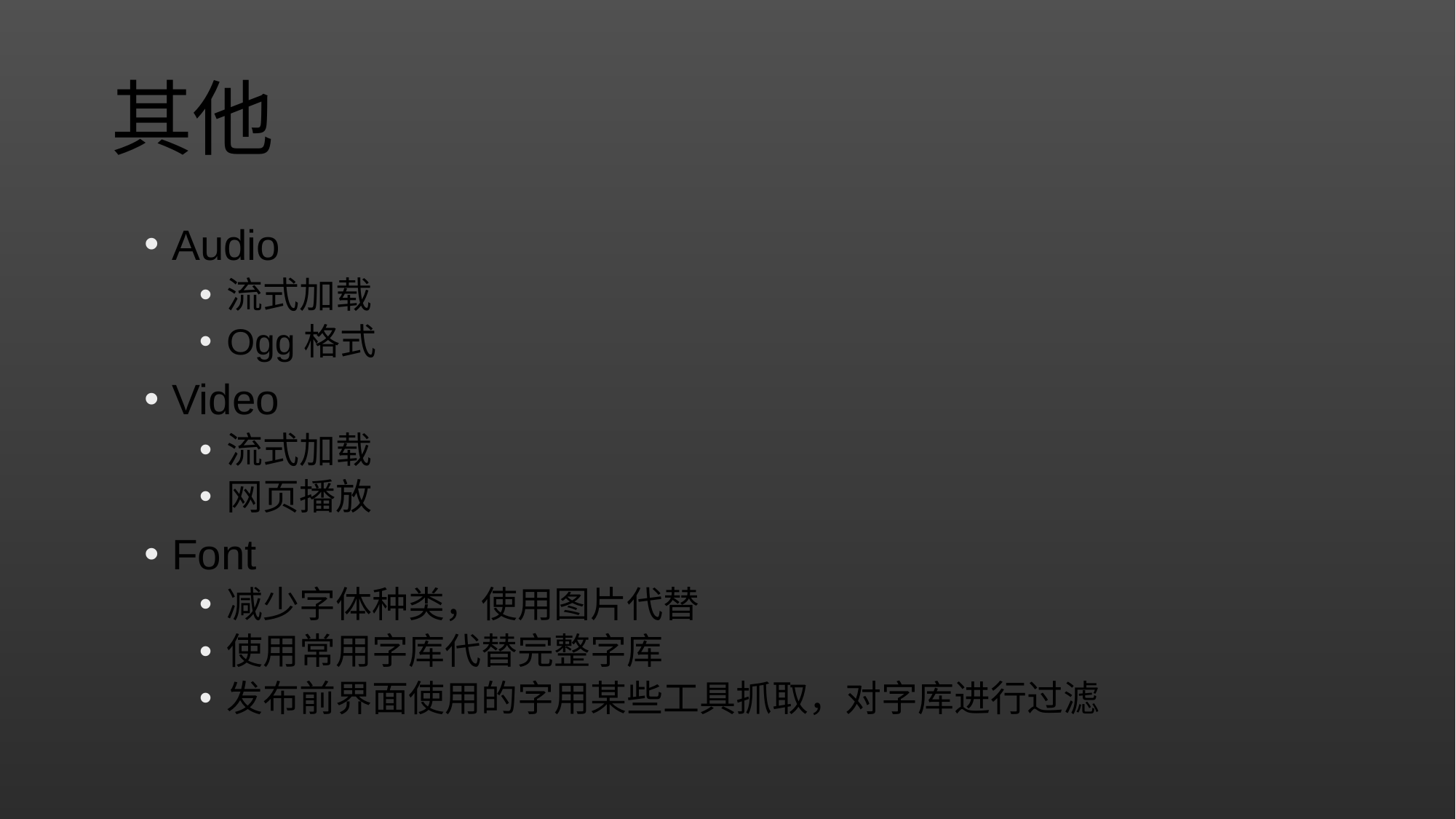

# 其他
Audio
流式加载
Ogg格式
Video
流式加载
网页播放
Font
减少字体种类，使用图片代替
使用常用字库代替完整字库
发布前界面使用的字用某些工具抓取，对字库进行过滤